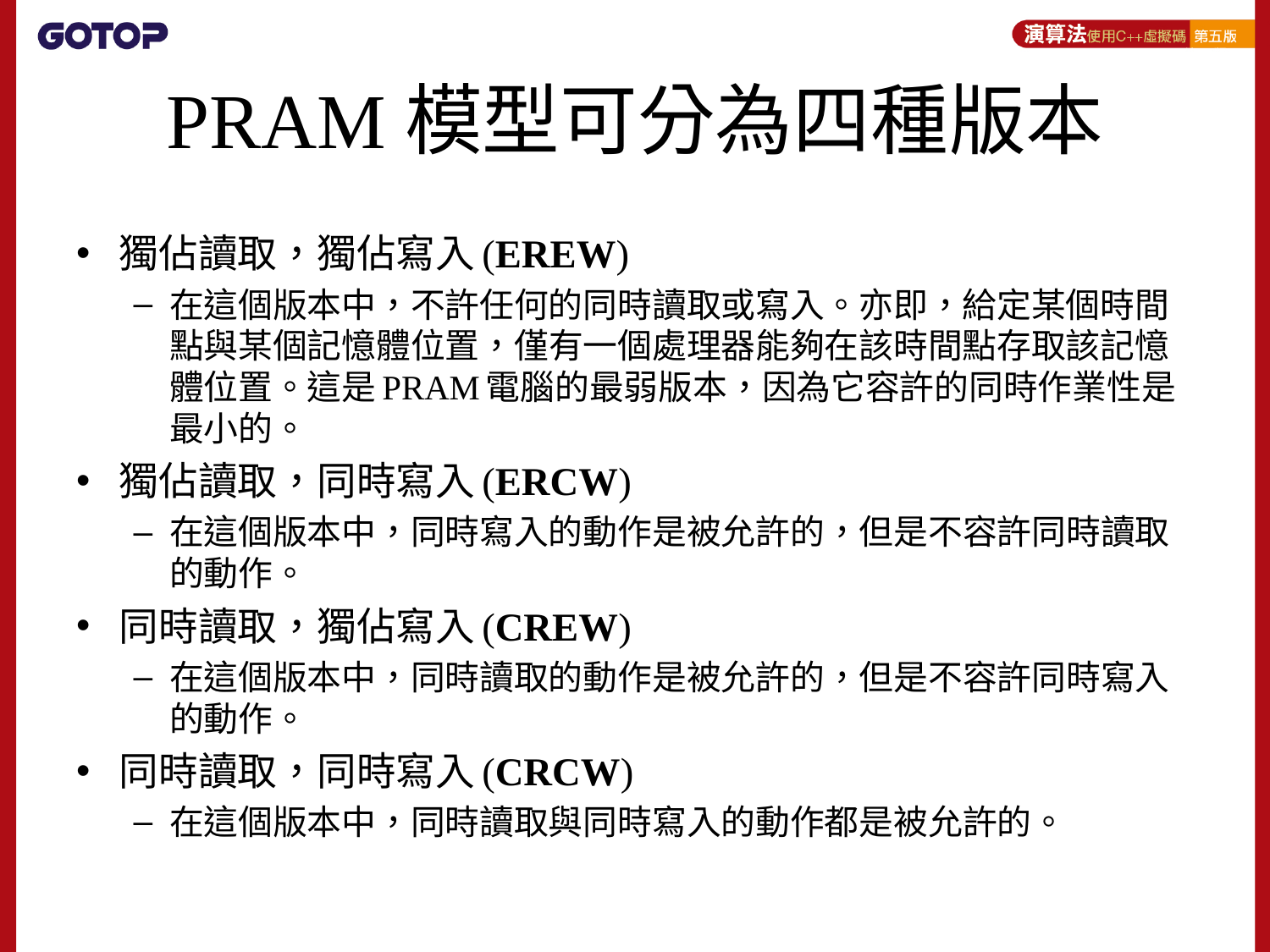

# PRAM模型可分為四種版本
獨佔讀取，獨佔寫入(EREW)
在這個版本中，不許任何的同時讀取或寫入。亦即，給定某個時間點與某個記憶體位置，僅有一個處理器能夠在該時間點存取該記憶體位置。這是PRAM電腦的最弱版本，因為它容許的同時作業性是最小的。
獨佔讀取，同時寫入(ERCW)
在這個版本中，同時寫入的動作是被允許的，但是不容許同時讀取的動作。
同時讀取，獨佔寫入(CREW)
在這個版本中，同時讀取的動作是被允許的，但是不容許同時寫入的動作。
同時讀取，同時寫入(CRCW)
在這個版本中，同時讀取與同時寫入的動作都是被允許的。